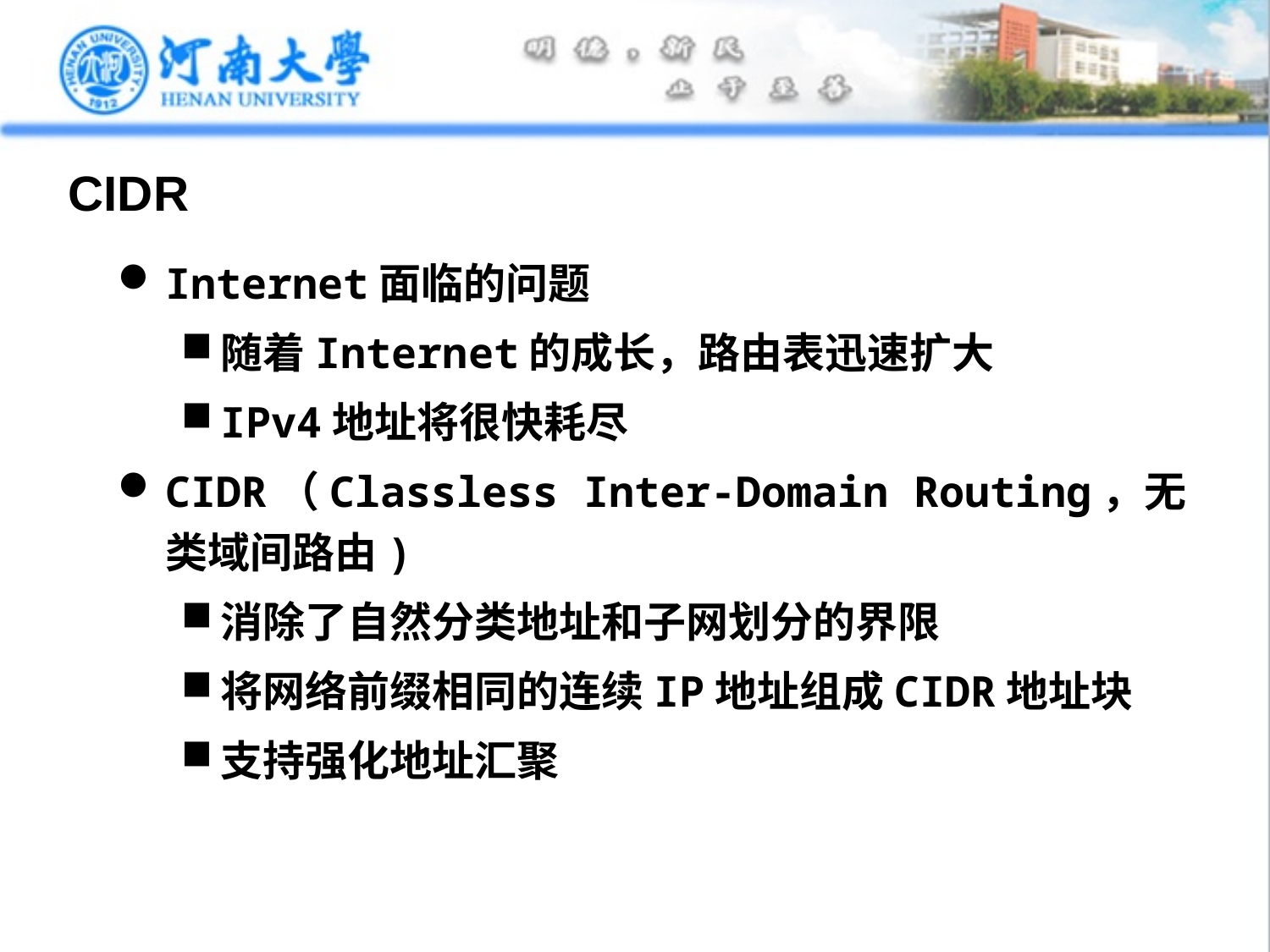

# CIDR
Internet面临的问题
随着Internet的成长，路由表迅速扩大
IPv4地址将很快耗尽
CIDR（Classless Inter-Domain Routing，无类域间路由)
消除了自然分类地址和子网划分的界限
将网络前缀相同的连续IP地址组成CIDR地址块
支持强化地址汇聚